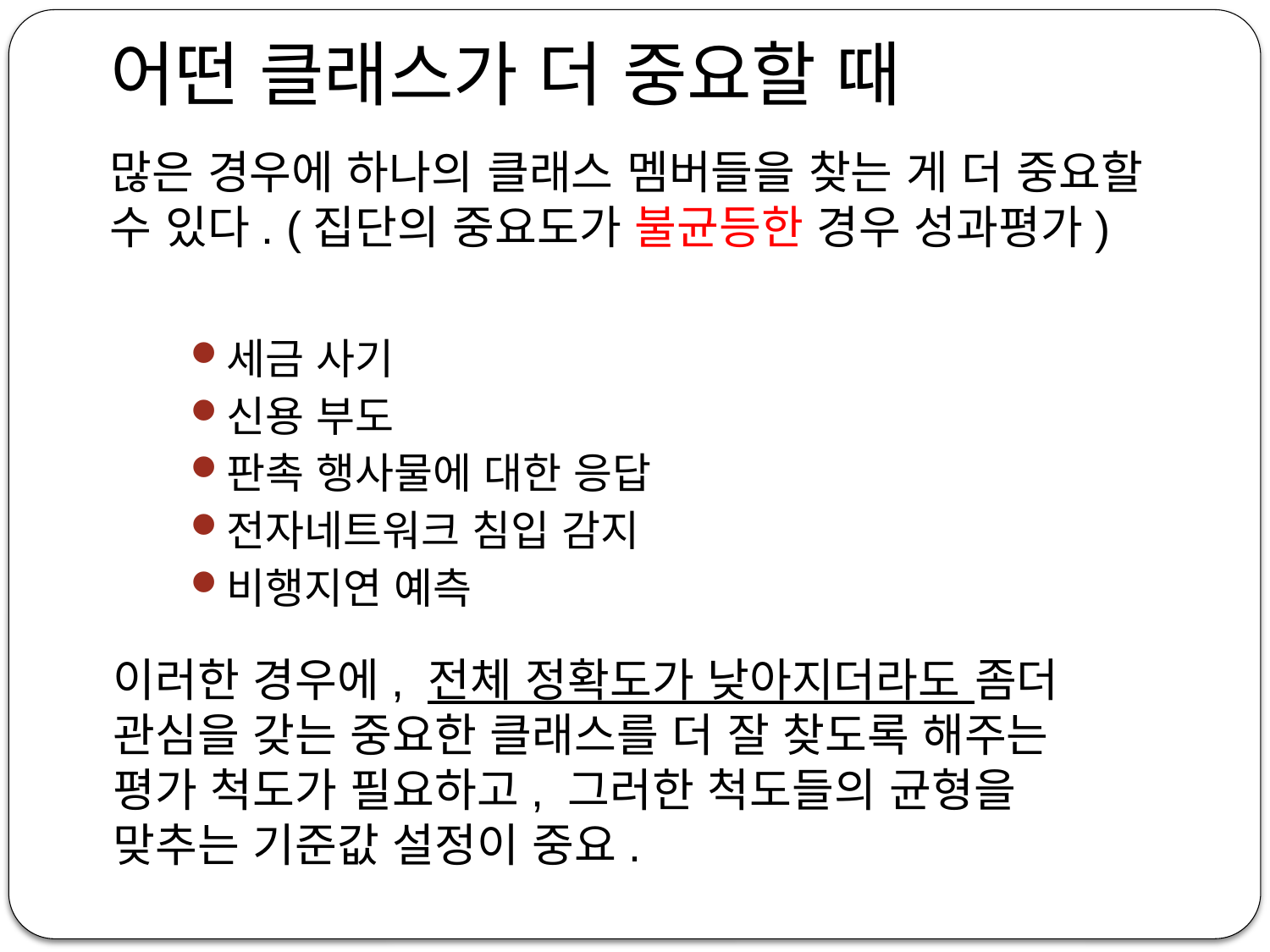

# 어떤 클래스가 더 중요할 때
많은 경우에 하나의 클래스 멤버들을 찾는 게 더 중요할 수 있다. (집단의 중요도가 불균등한 경우 성과평가)
세금 사기
신용 부도
판촉 행사물에 대한 응답
전자네트워크 침입 감지
비행지연 예측
이러한 경우에, 전체 정확도가 낮아지더라도 좀더 관심을 갖는 중요한 클래스를 더 잘 찾도록 해주는 평가 척도가 필요하고, 그러한 척도들의 균형을 맞추는 기준값 설정이 중요.